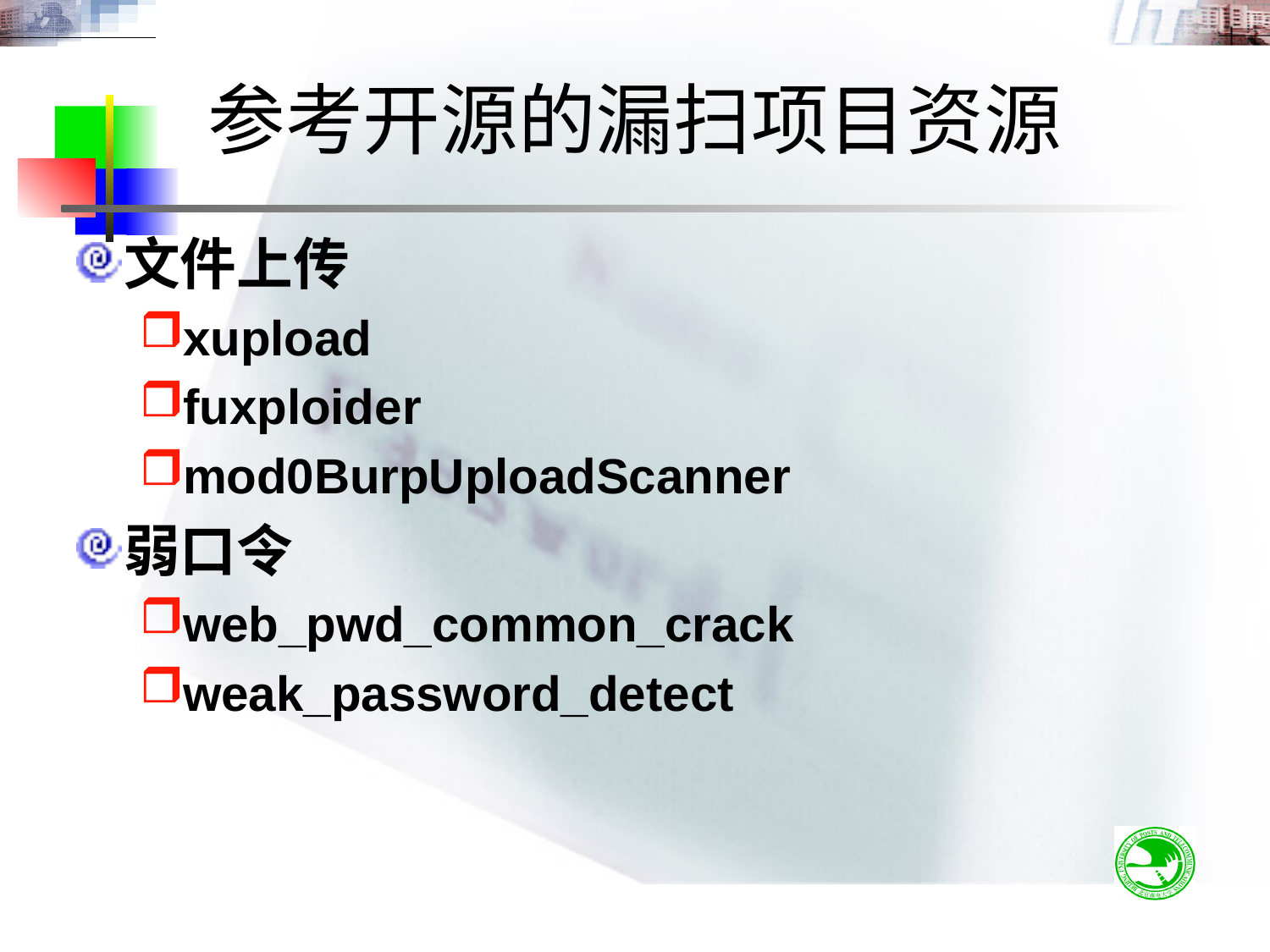

# 参考开源的漏扫项目资源
文件上传
xupload
fuxploider
mod0BurpUploadScanner
弱口令
web_pwd_common_crack
weak_password_detect